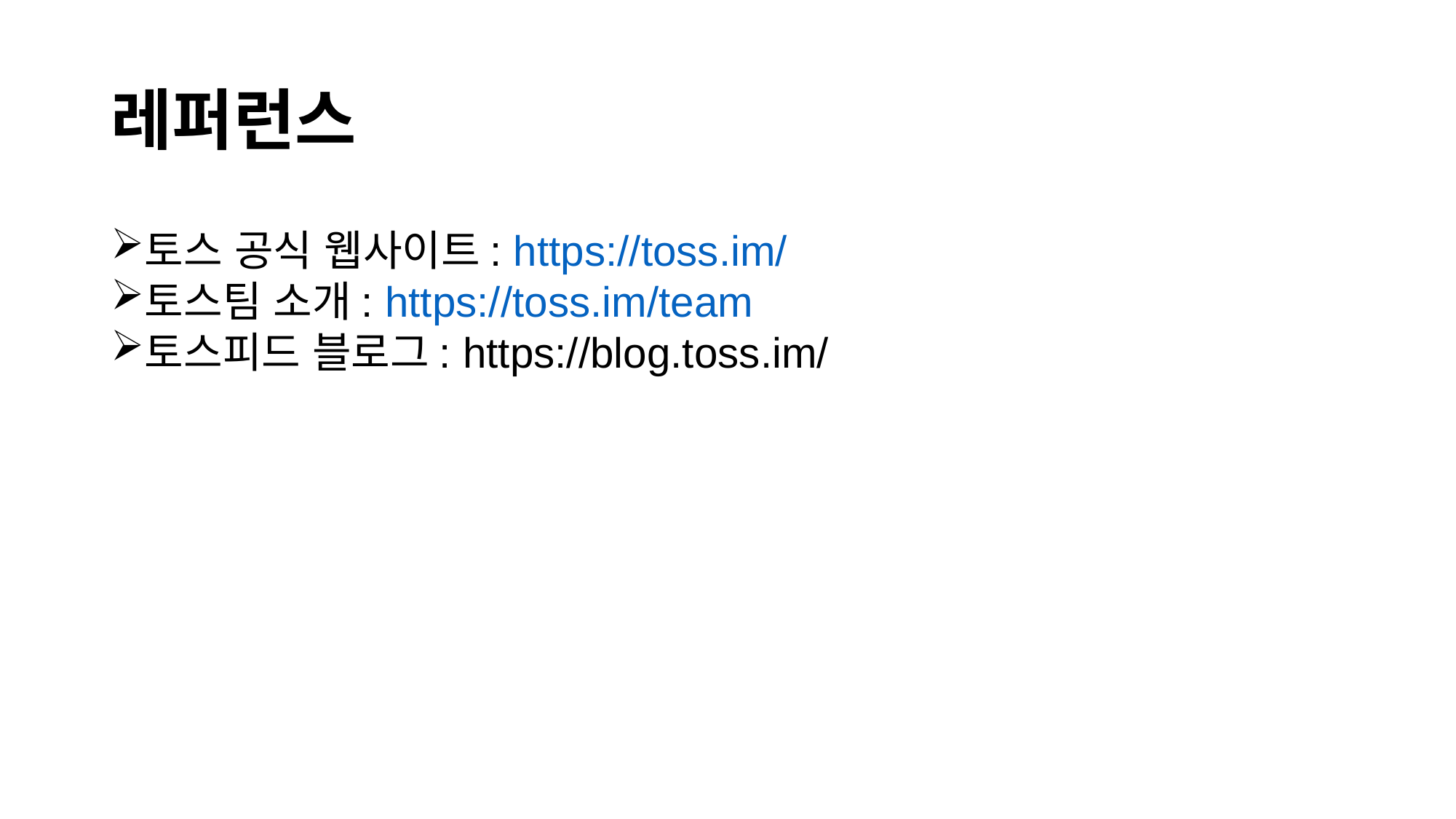

# 레퍼런스
토스 공식 웹사이트: https://toss.im/
토스팀 소개: https://toss.im/team
토스피드 블로그: https://blog.toss.im/